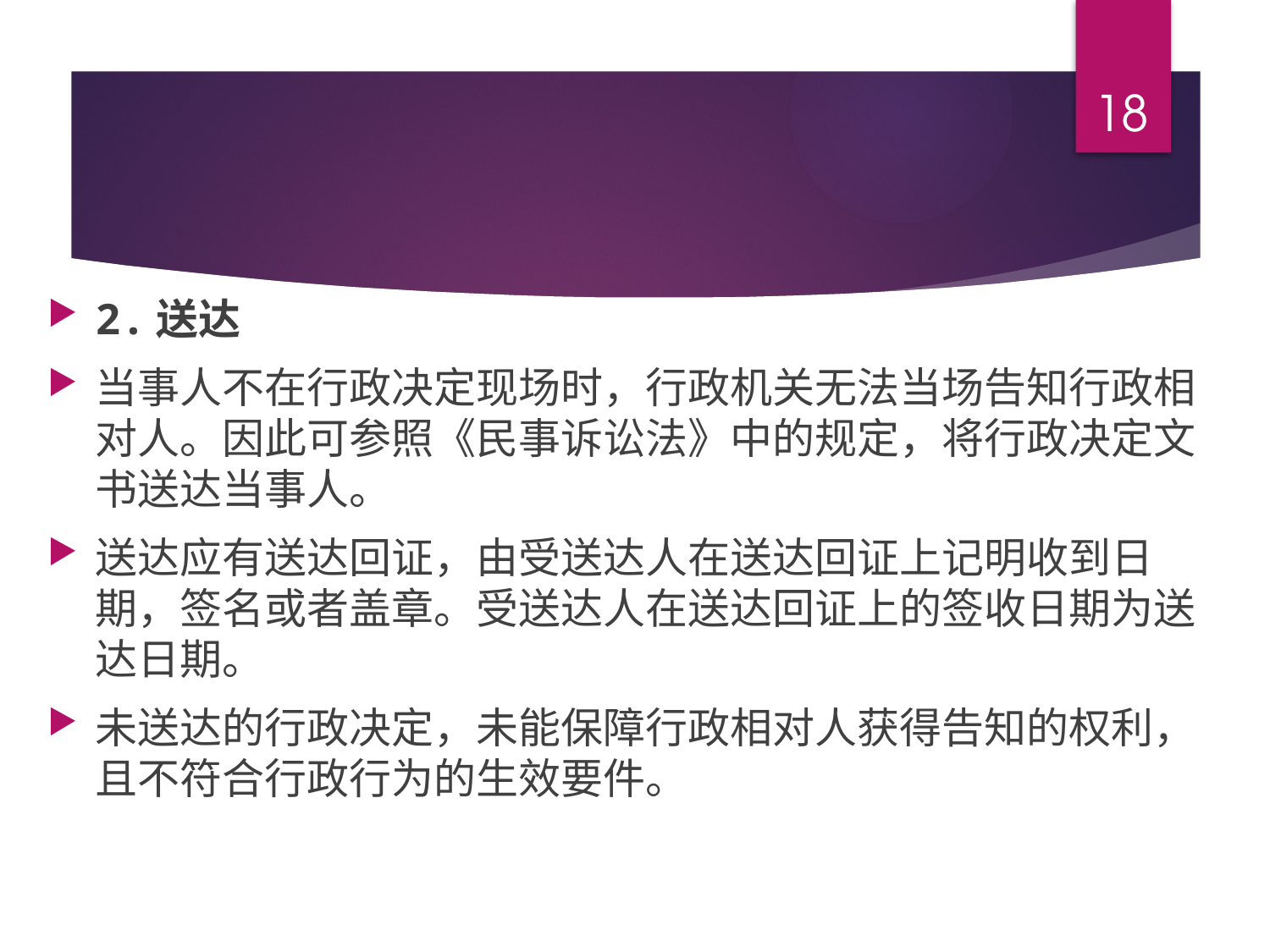

18
#
2.送达
当事人不在行政决定现场时，行政机关无法当场告知行政相对人。因此可参照《民事诉讼法》中的规定，将行政决定文书送达当事人。
送达应有送达回证，由受送达人在送达回证上记明收到日期，签名或者盖章。受送达人在送达回证上的签收日期为送达日期。
未送达的行政决定，未能保障行政相对人获得告知的权利，且不符合行政行为的生效要件。